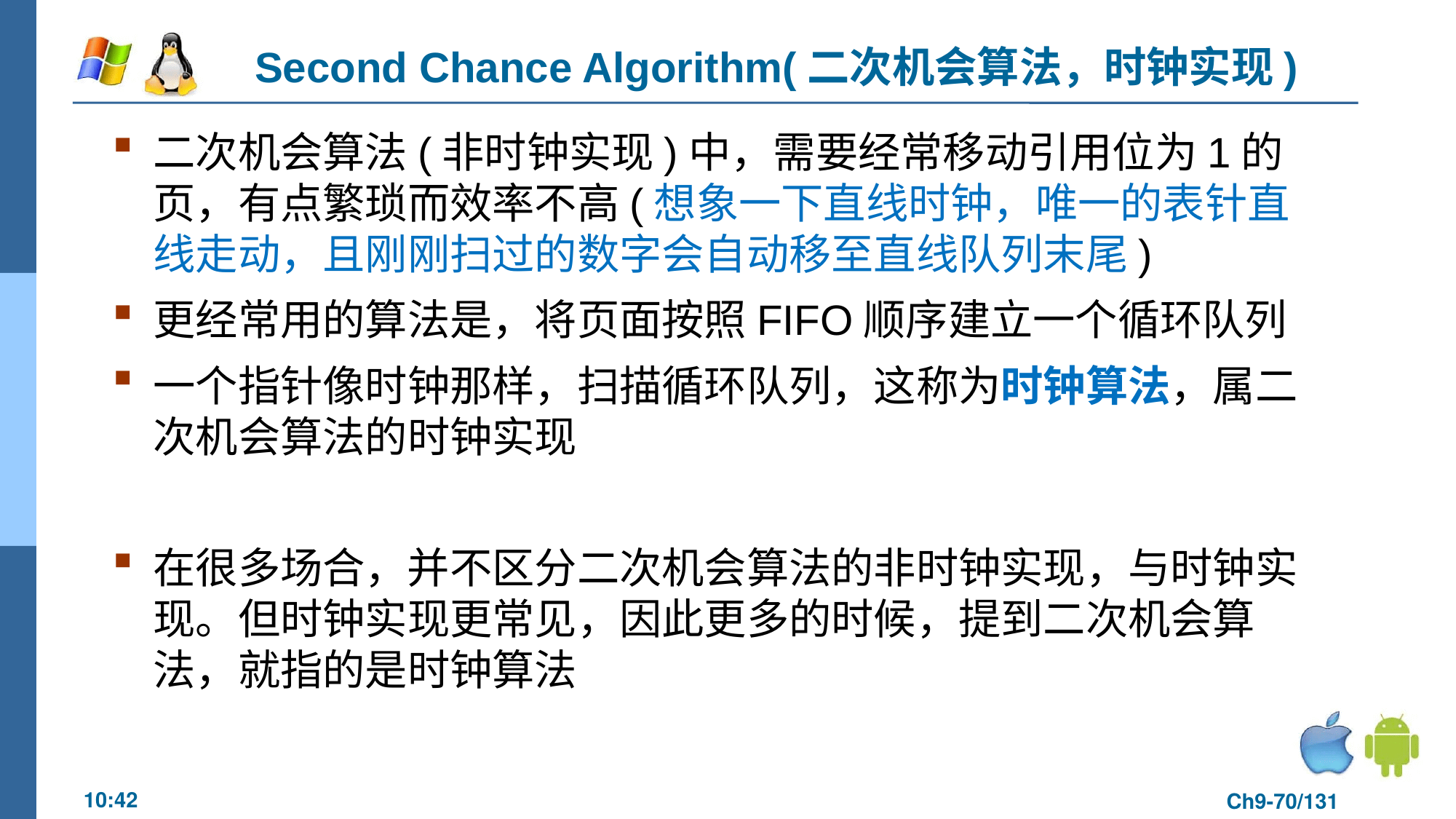

# Second Chance Algorithm(二次机会算法，时钟实现)
二次机会算法(非时钟实现)中，需要经常移动引用位为1的页，有点繁琐而效率不高(想象一下直线时钟，唯一的表针直线走动，且刚刚扫过的数字会自动移至直线队列末尾)
更经常用的算法是，将页面按照FIFO顺序建立一个循环队列
一个指针像时钟那样，扫描循环队列，这称为时钟算法，属二次机会算法的时钟实现

在很多场合，并不区分二次机会算法的非时钟实现，与时钟实现。但时钟实现更常见，因此更多的时候，提到二次机会算法，就指的是时钟算法